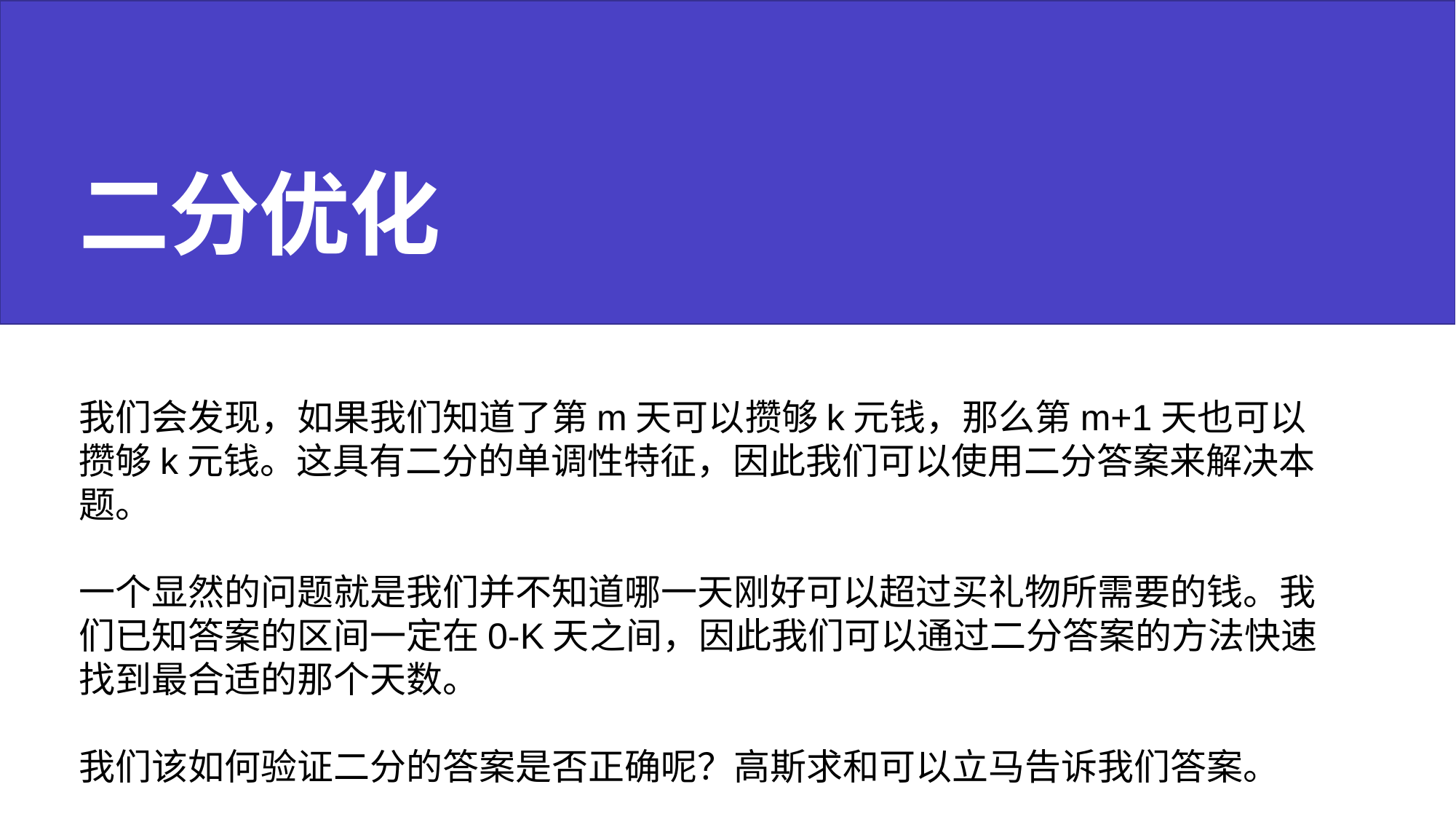

二分优化
我们会发现，如果我们知道了第m天可以攒够k元钱，那么第m+1天也可以攒够k元钱。这具有二分的单调性特征，因此我们可以使用二分答案来解决本题。

一个显然的问题就是我们并不知道哪一天刚好可以超过买礼物所需要的钱。我们已知答案的区间一定在0-K天之间，因此我们可以通过二分答案的方法快速找到最合适的那个天数。

我们该如何验证二分的答案是否正确呢？高斯求和可以立马告诉我们答案。